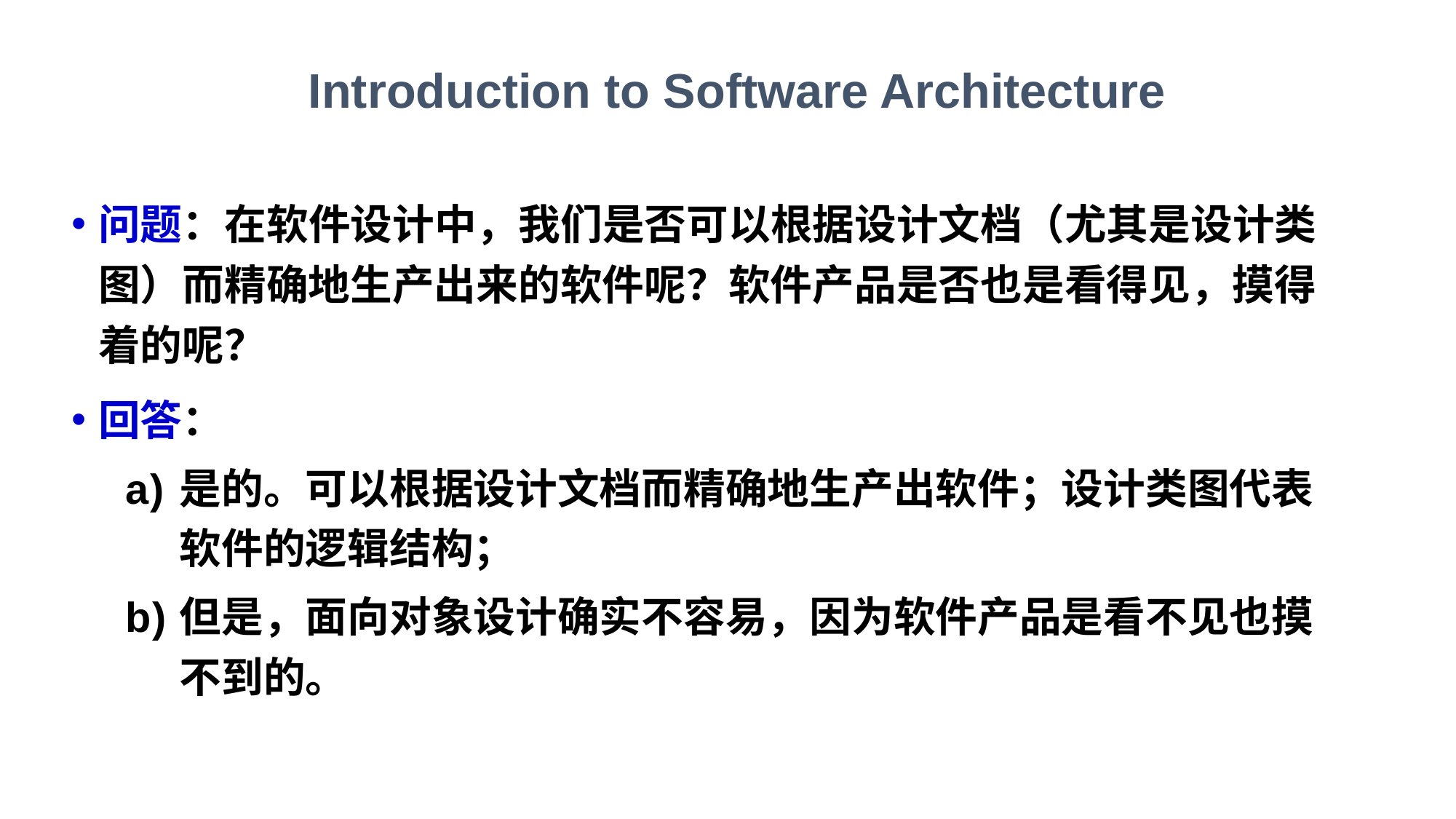

Introduction to Software Architecture
问题：在软件设计中，我们是否可以根据设计文档（尤其是设计类图）而精确地生产出来的软件呢？软件产品是否也是看得见，摸得着的呢？
回答：
是的。可以根据设计文档而精确地生产出软件；设计类图代表软件的逻辑结构；
但是，面向对象设计确实不容易，因为软件产品是看不见也摸不到的。